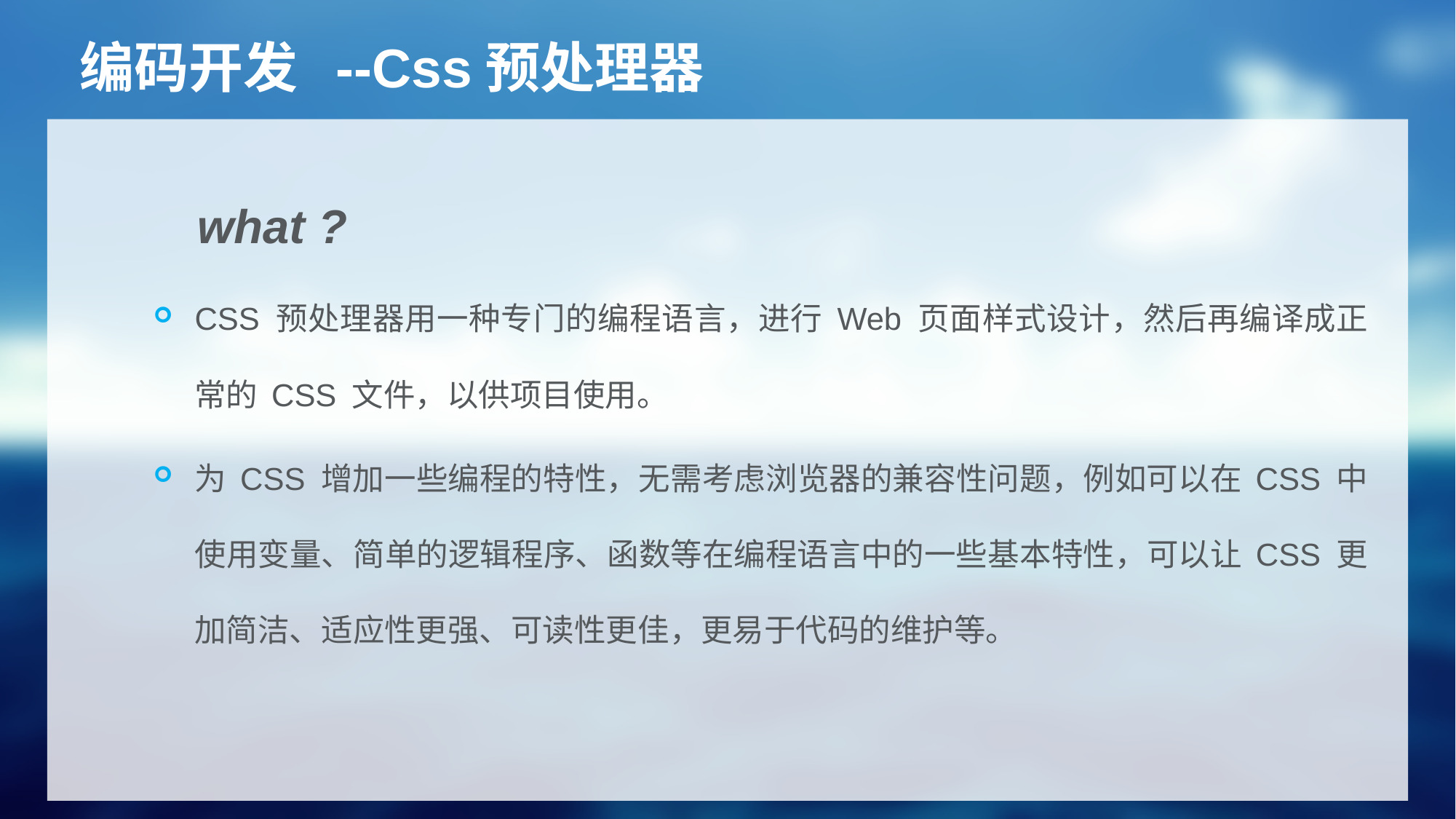

# 编码开发  --Css预处理器
     what ?
CSS 预处理器用一种专门的编程语言，进行 Web 页面样式设计，然后再编译成正常的 CSS 文件，以供项目使用。
为 CSS 增加一些编程的特性，无需考虑浏览器的兼容性问题，例如可以在 CSS 中使用变量、简单的逻辑程序、函数等在编程语言中的一些基本特性，可以让 CSS 更加简洁、适应性更强、可读性更佳，更易于代码的维护等。